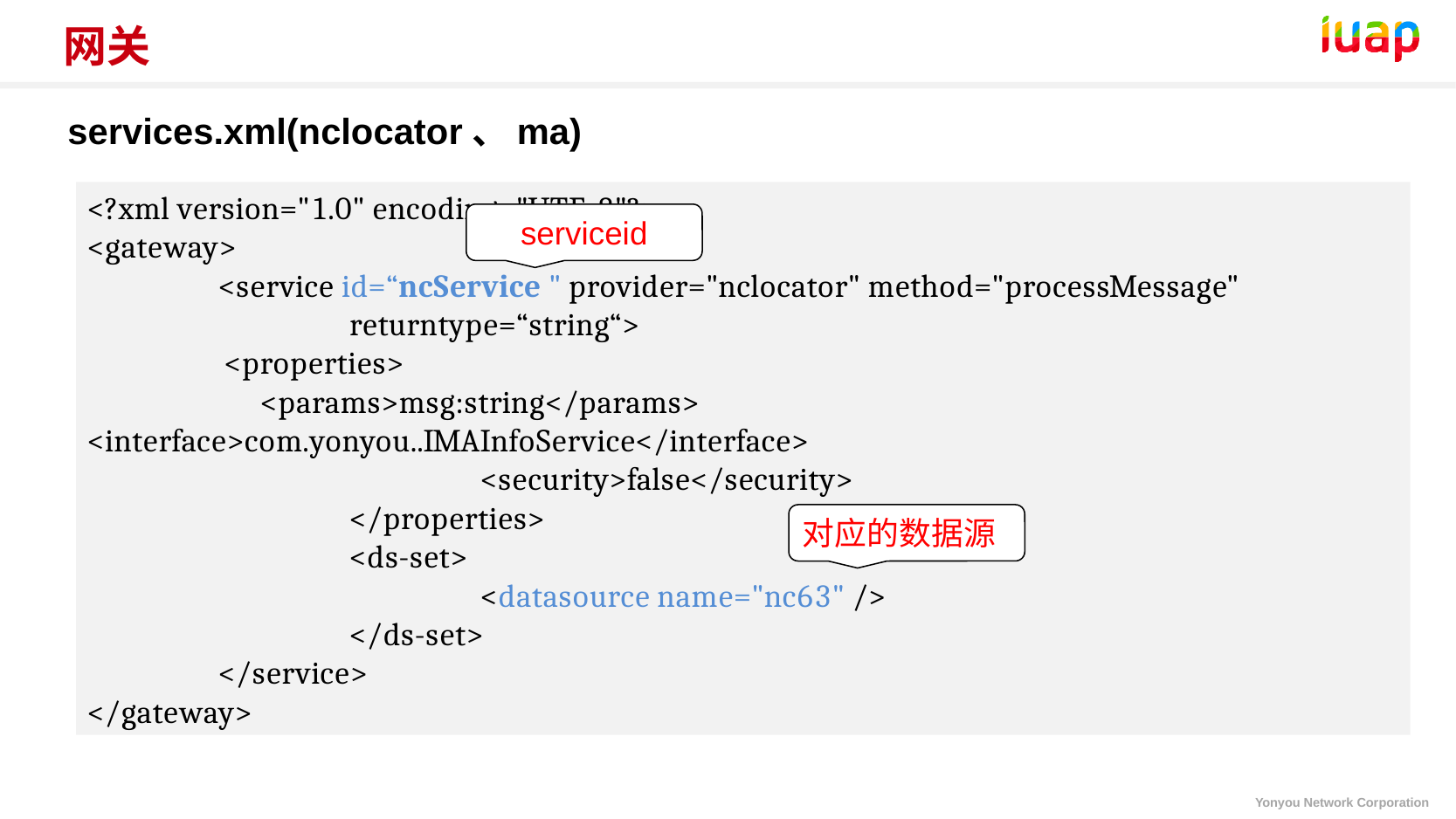

# 网关
services.xml(nclocator、ma)
<?xml version="1.0" encoding="UTF-8"?>
<gateway>
	<service id=“ncService " provider="nclocator" method="processMessage"
		returntype=“string“>
                   <properties>
                        <params>msg:string</params>                                  			              <interface>com.yonyou..IMAInfoService</interface>
			<security>false</security>
		</properties>
		<ds-set>
			<datasource name="nc63" />
		</ds-set>
	</service>
</gateway>
serviceid
对应的数据源